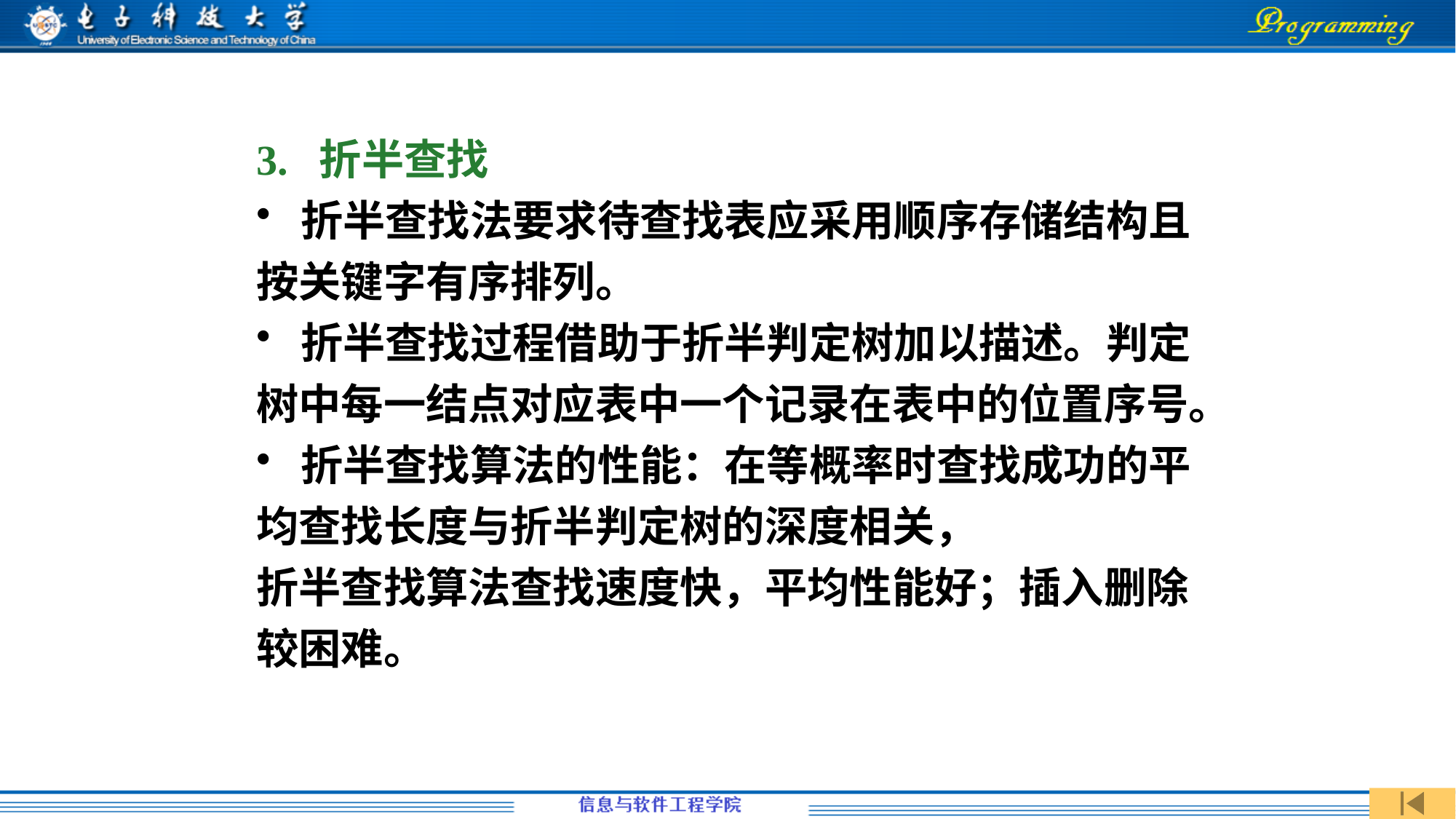

3.  折半查找
  折半查找法要求待查找表应采用顺序存储结构且按关键字有序排列。
  折半查找过程借助于折半判定树加以描述。判定树中每一结点对应表中一个记录在表中的位置序号。
  折半查找算法的性能：在等概率时查找成功的平均查找长度与折半判定树的深度相关，
折半查找算法查找速度快，平均性能好；插入删除较困难。